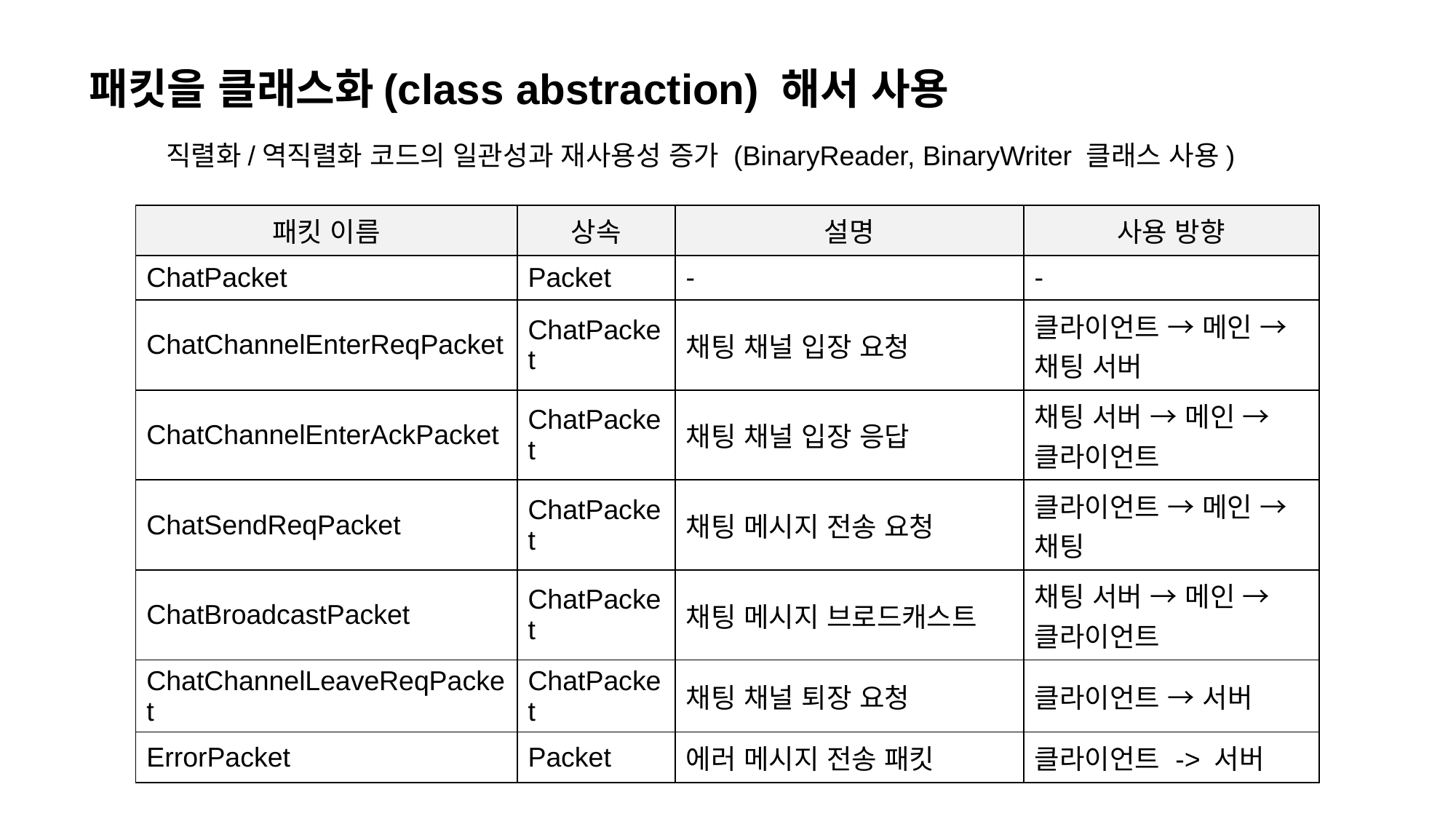

패킷을 클래스화(class abstraction) 해서 사용
직렬화/역직렬화 코드의 일관성과 재사용성 증가 (BinaryReader, BinaryWriter 클래스 사용)
| 패킷 이름 | 상속 | 설명 | 사용 방향 |
| --- | --- | --- | --- |
| ChatPacket | Packet | - | - |
| ChatChannelEnterReqPacket | ChatPacket | 채팅 채널 입장 요청 | 클라이언트 → 메인 → 채팅 서버 |
| ChatChannelEnterAckPacket | ChatPacket | 채팅 채널 입장 응답 | 채팅 서버 → 메인 → 클라이언트 |
| ChatSendReqPacket | ChatPacket | 채팅 메시지 전송 요청 | 클라이언트 → 메인 → 채팅 |
| ChatBroadcastPacket | ChatPacket | 채팅 메시지 브로드캐스트 | 채팅 서버 → 메인 → 클라이언트 |
| ChatChannelLeaveReqPacket | ChatPacket | 채팅 채널 퇴장 요청 | 클라이언트 → 서버 |
| ErrorPacket | Packet | 에러 메시지 전송 패킷 | 클라이언트 -> 서버 |